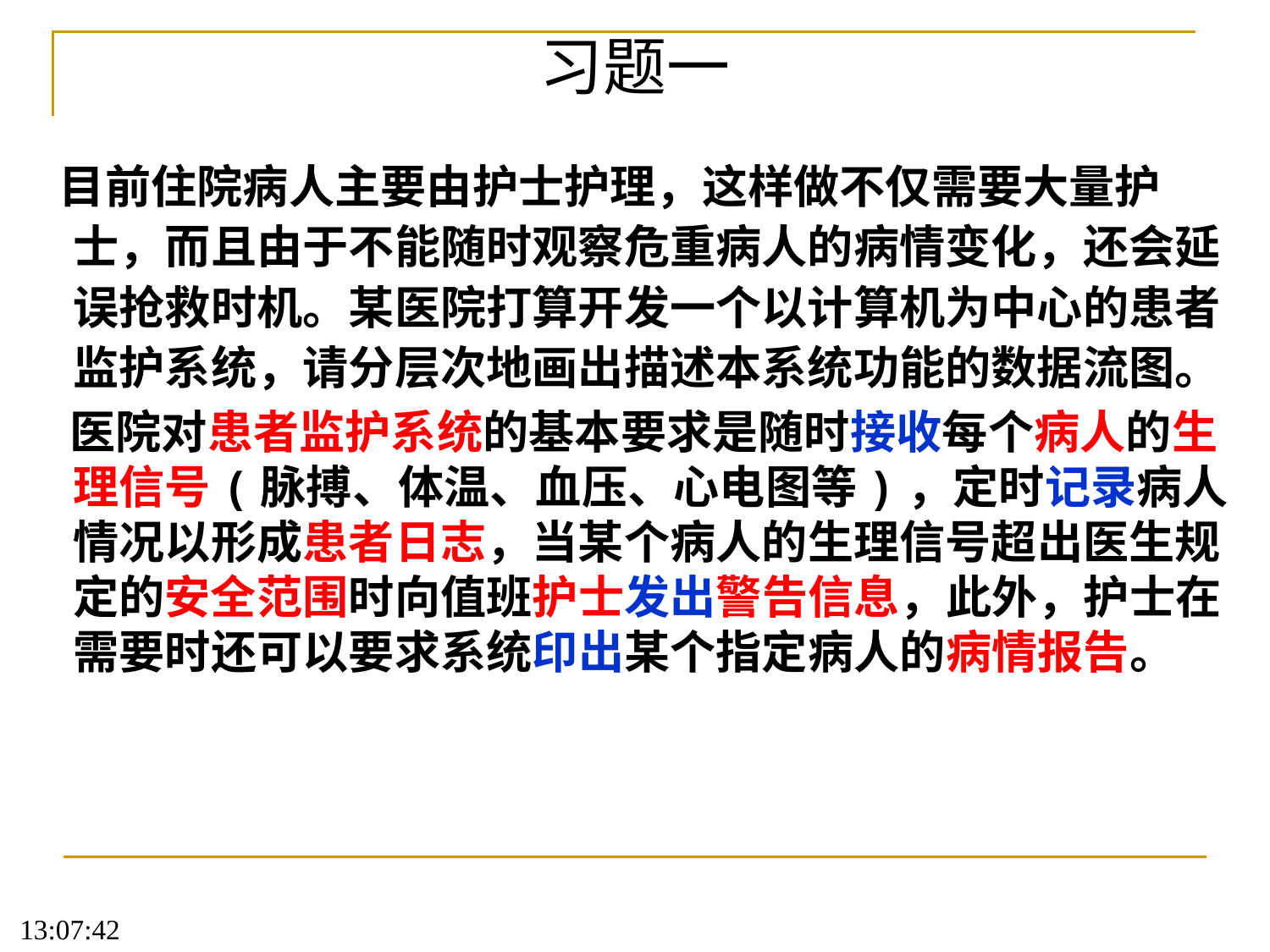

习题一
 目前住院病人主要由护士护理，这样做不仅需要大量护士，而且由于不能随时观察危重病人的病情变化，还会延误抢救时机。某医院打算开发一个以计算机为中心的患者监护系统，请分层次地画出描述本系统功能的数据流图。
  医院对患者监护系统的基本要求是随时接收每个病人的生理信号(脉搏、体温、血压、心电图等)，定时记录病人情况以形成患者日志，当某个病人的生理信号超出医生规定的安全范围时向值班护士发出警告信息，此外，护士在需要时还可以要求系统印出某个指定病人的病情报告。

13:07:42